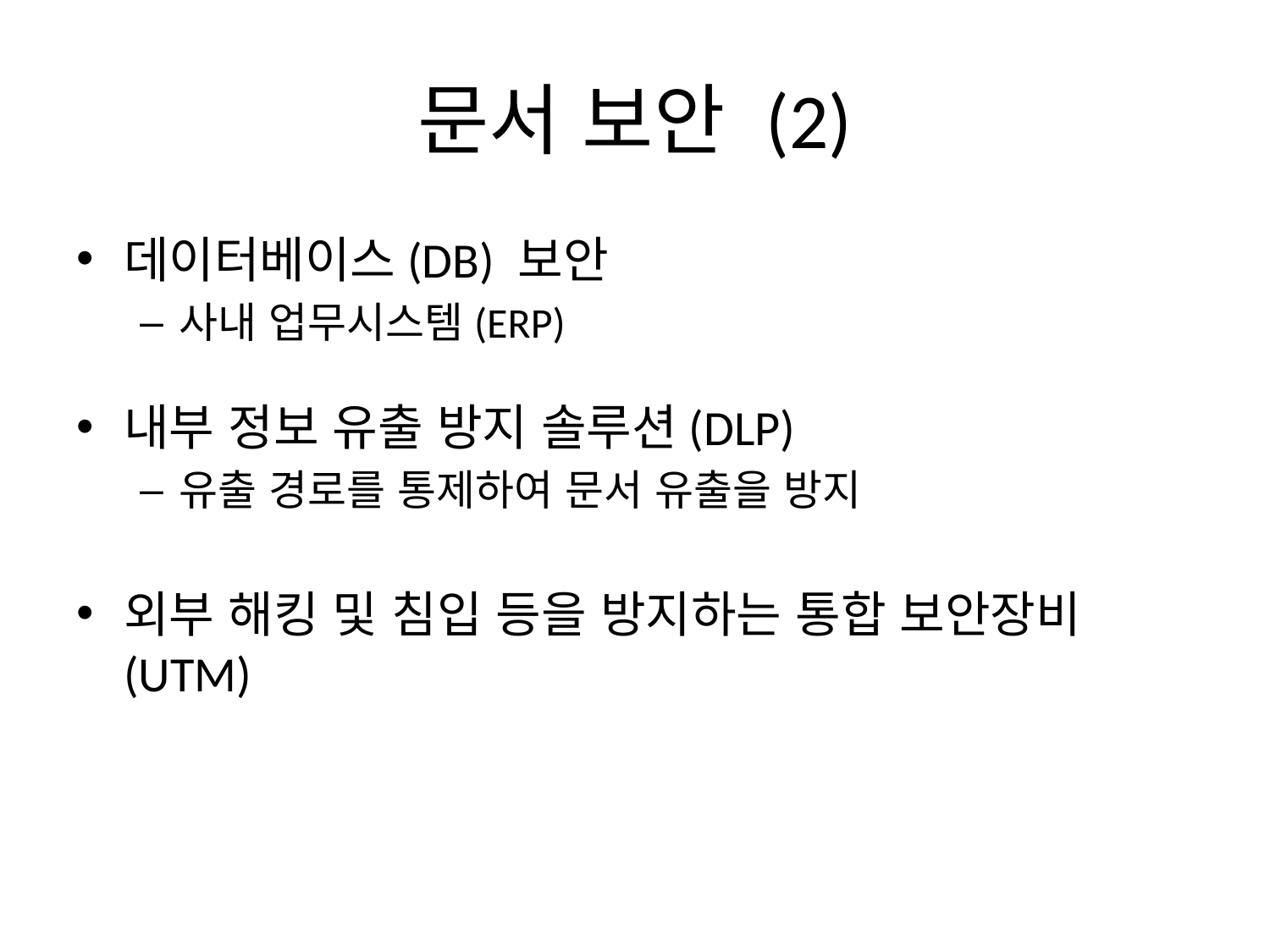

# 문서 보안 (2)
데이터베이스(DB) 보안
사내 업무시스템(ERP)

내부 정보 유출 방지 솔루션(DLP)
유출 경로를 통제하여 문서 유출을 방지

외부 해킹 및 침입 등을 방지하는 통합 보안장비(UTM)